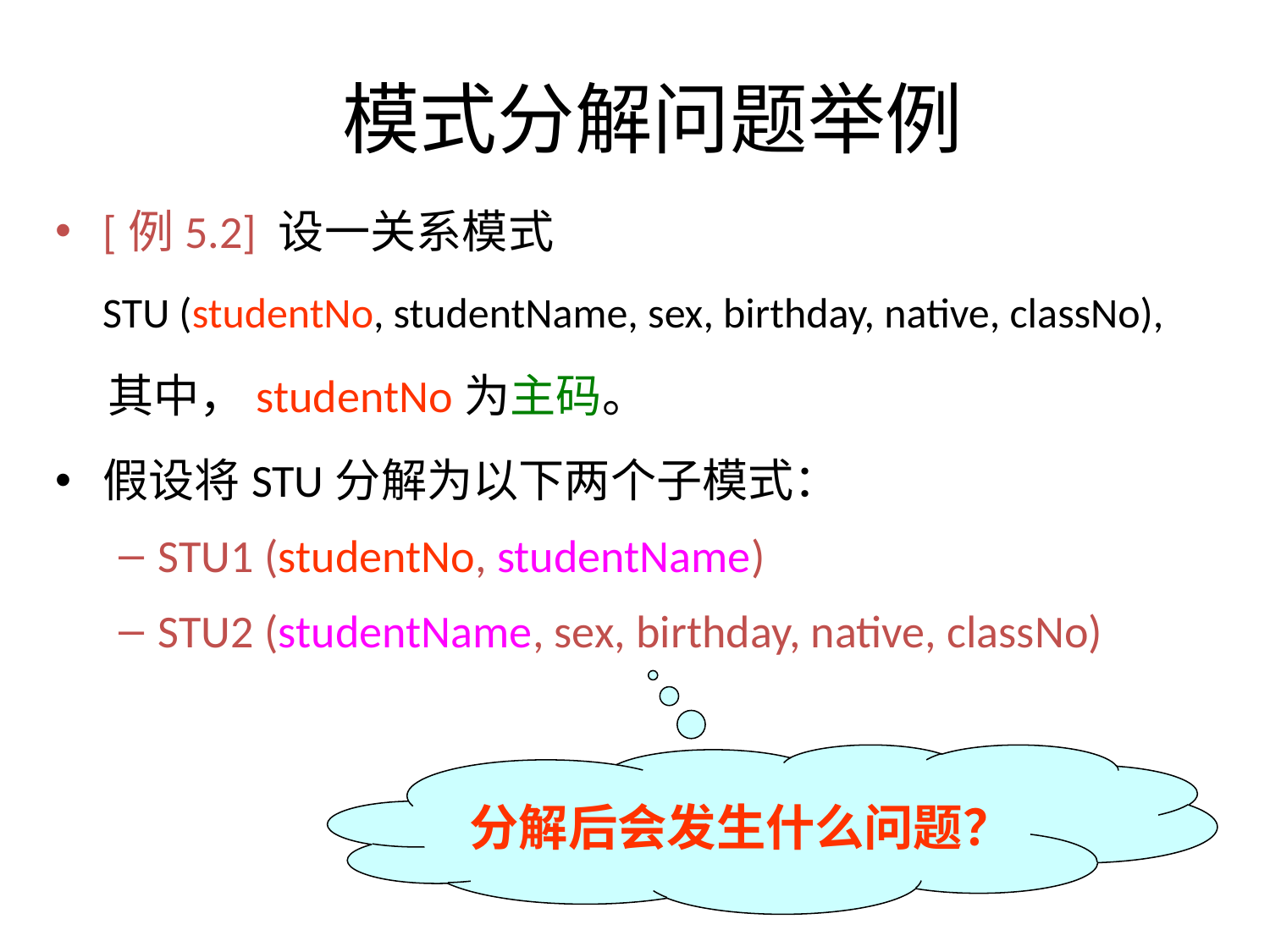

# 模式分解问题举例
[例5.2] 设一关系模式
     STU (studentNo, studentName, sex, birthday, native, classNo),
    其中，studentNo为主码。
假设将STU分解为以下两个子模式：
STU1 (studentNo, studentName)
STU2 (studentName, sex, birthday, native, classNo)

分解后会发生什么问题？